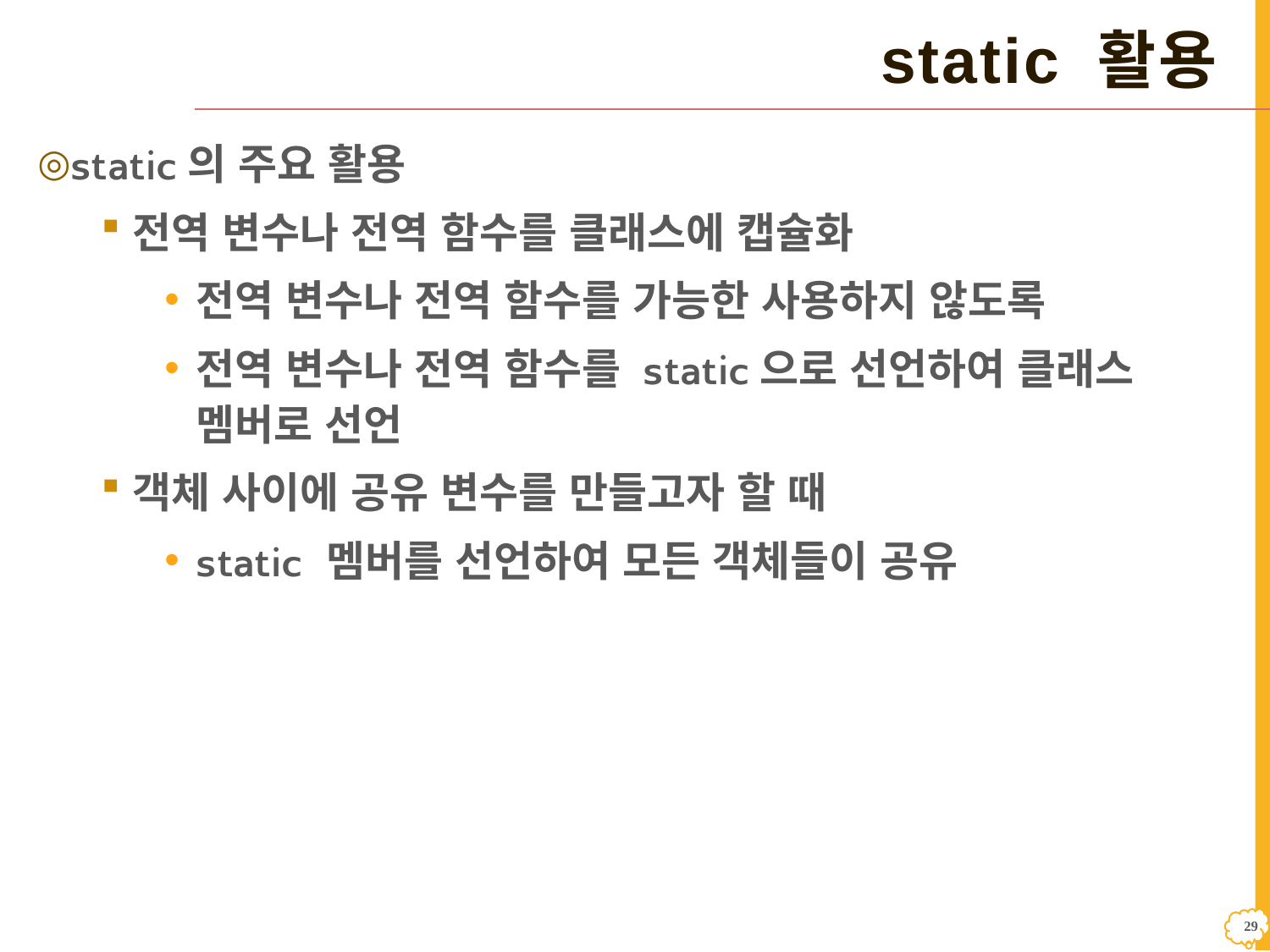

# static 활용
static의 주요 활용
전역 변수나 전역 함수를 클래스에 캡슐화
전역 변수나 전역 함수를 가능한 사용하지 않도록
전역 변수나 전역 함수를 static으로 선언하여 클래스 멤버로 선언
객체 사이에 공유 변수를 만들고자 할 때
static 멤버를 선언하여 모든 객체들이 공유

29